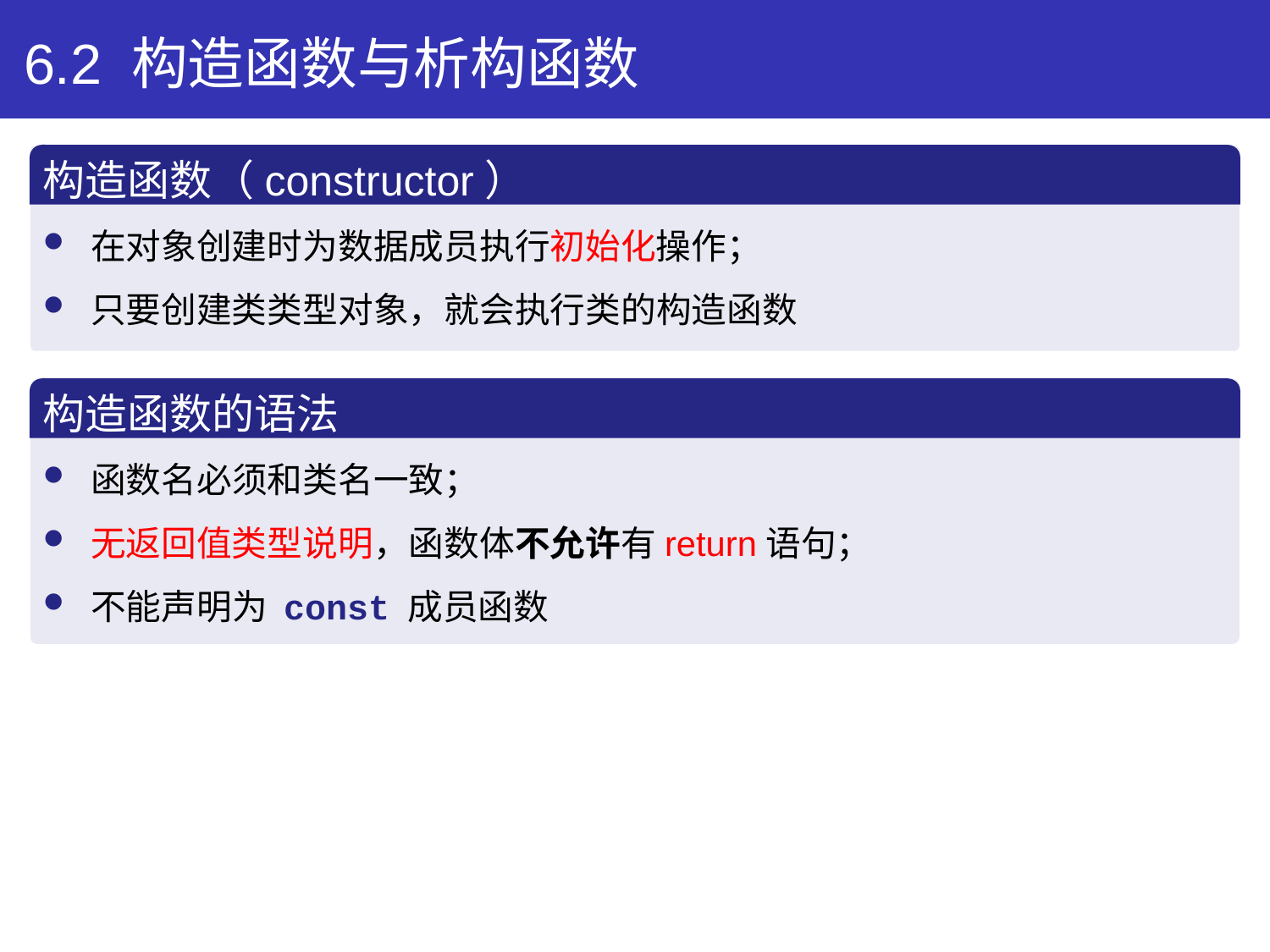

6.2 构造函数与析构函数

构造函数（constructor）
在对象创建时为数据成员执行初始化操作；
只要创建类类型对象，就会执行类的构造函数

构造函数的语法
函数名必须和类名一致；
无返回值类型说明，函数体不允许有return语句；
不能声明为 const 成员函数
16